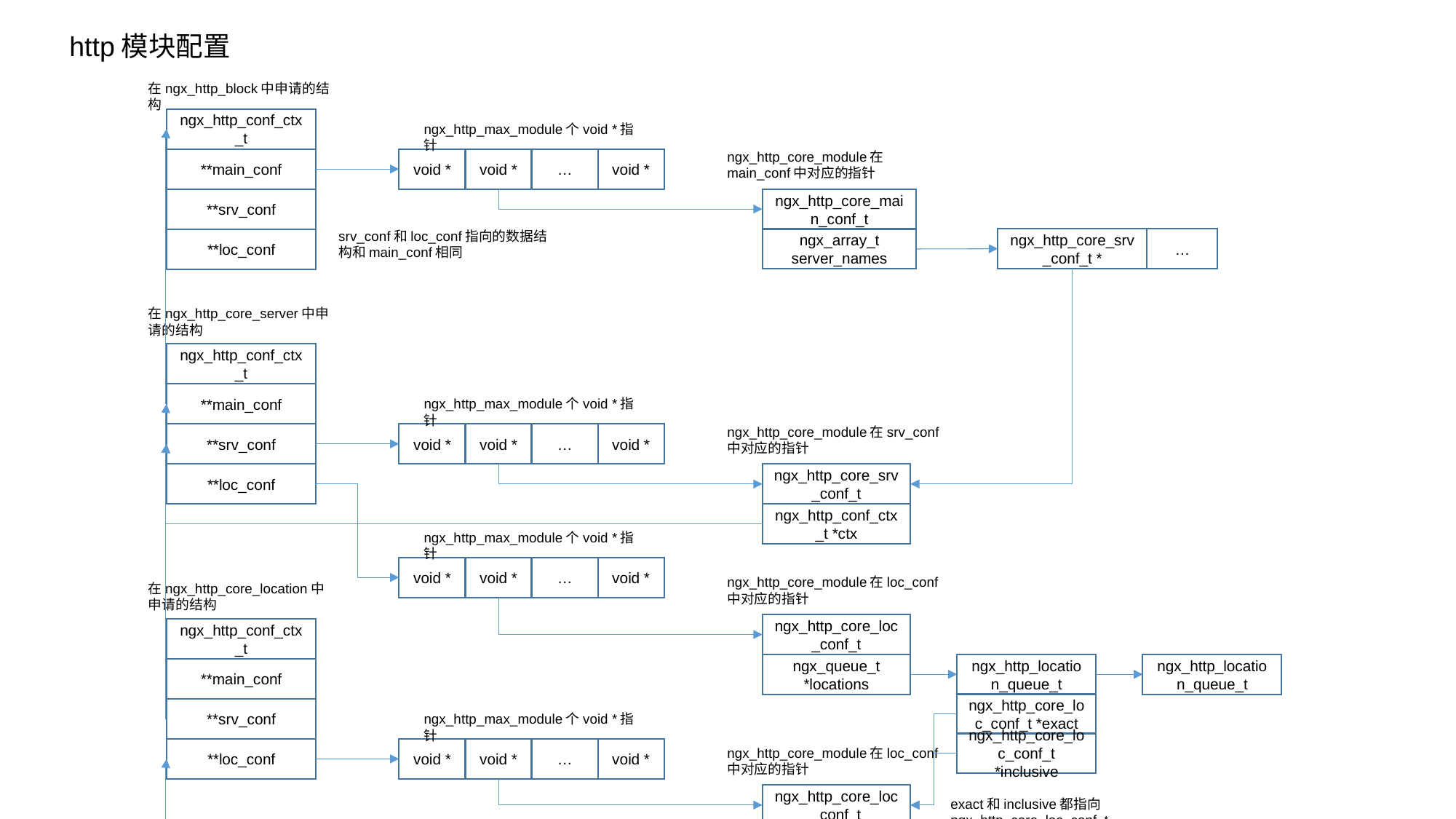

http模块配置
在ngx_http_block中申请的结构
ngx_http_conf_ctx_t
ngx_http_max_module个void *指针
ngx_http_core_module在main_conf中对应的指针
void *
void *
…
void *
**main_conf
**srv_conf
ngx_http_core_main_conf_t
srv_conf和loc_conf指向的数据结构和main_conf相同
ngx_http_core_srv_conf_t *
…
ngx_array_t server_names
**loc_conf
在ngx_http_core_server中申请的结构
ngx_http_conf_ctx_t
**main_conf
ngx_http_max_module个void *指针
ngx_http_core_module在srv_conf中对应的指针
**srv_conf
void *
void *
…
void *
**loc_conf
ngx_http_core_srv_conf_t
ngx_http_conf_ctx_t *ctx
ngx_http_max_module个void *指针
void *
void *
…
void *
ngx_http_core_module在loc_conf中对应的指针
在ngx_http_core_location中申请的结构
ngx_http_core_loc_conf_t
ngx_http_conf_ctx_t
ngx_http_location_queue_t
ngx_queue_t *locations
ngx_http_location_queue_t
**main_conf
ngx_http_core_loc_conf_t *exact
**srv_conf
ngx_http_max_module个void *指针
ngx_http_core_loc_conf_t *inclusive
**loc_conf
ngx_http_core_module在loc_conf中对应的指针
void *
void *
…
void *
ngx_http_core_loc_conf_t
exact和inclusive都指向ngx_http_core_loc_conf_t，但具体用哪个指针，取决于location是精确匹配还是模糊匹配
void **loc_conf